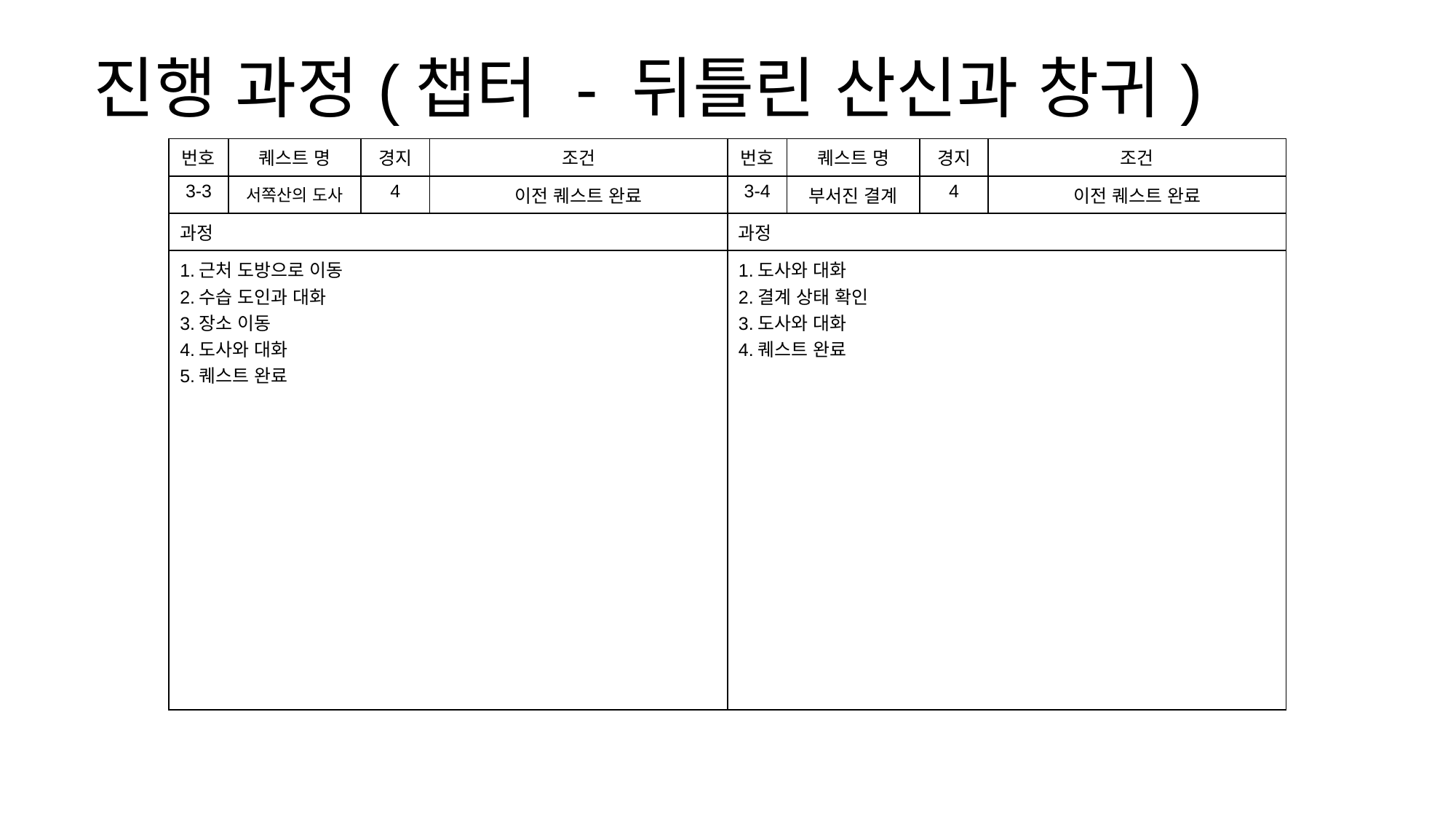

진행 과정(챕터 - 뒤틀린 산신과 창귀)
| 번호 | 퀘스트 명 | 경지 | 조건 |
| --- | --- | --- | --- |
| 3-3 | 서쪽산의 도사 | 4 | 이전 퀘스트 완료 |
| 과정 |  |  |  |
| 1.근처 도방으로 이동 2.수습 도인과 대화 3.장소 이동 4.도사와 대화 5.퀘스트 완료 |  |  |  |
| 번호 | 퀘스트 명 | 경지 | 조건 |
| --- | --- | --- | --- |
| 3-4 | 부서진 결계 | 4 | 이전 퀘스트 완료 |
| 과정 |  |  |  |
| 1.도사와 대화 2.결계 상태 확인 3.도사와 대화 4.퀘스트 완료 |  |  |  |